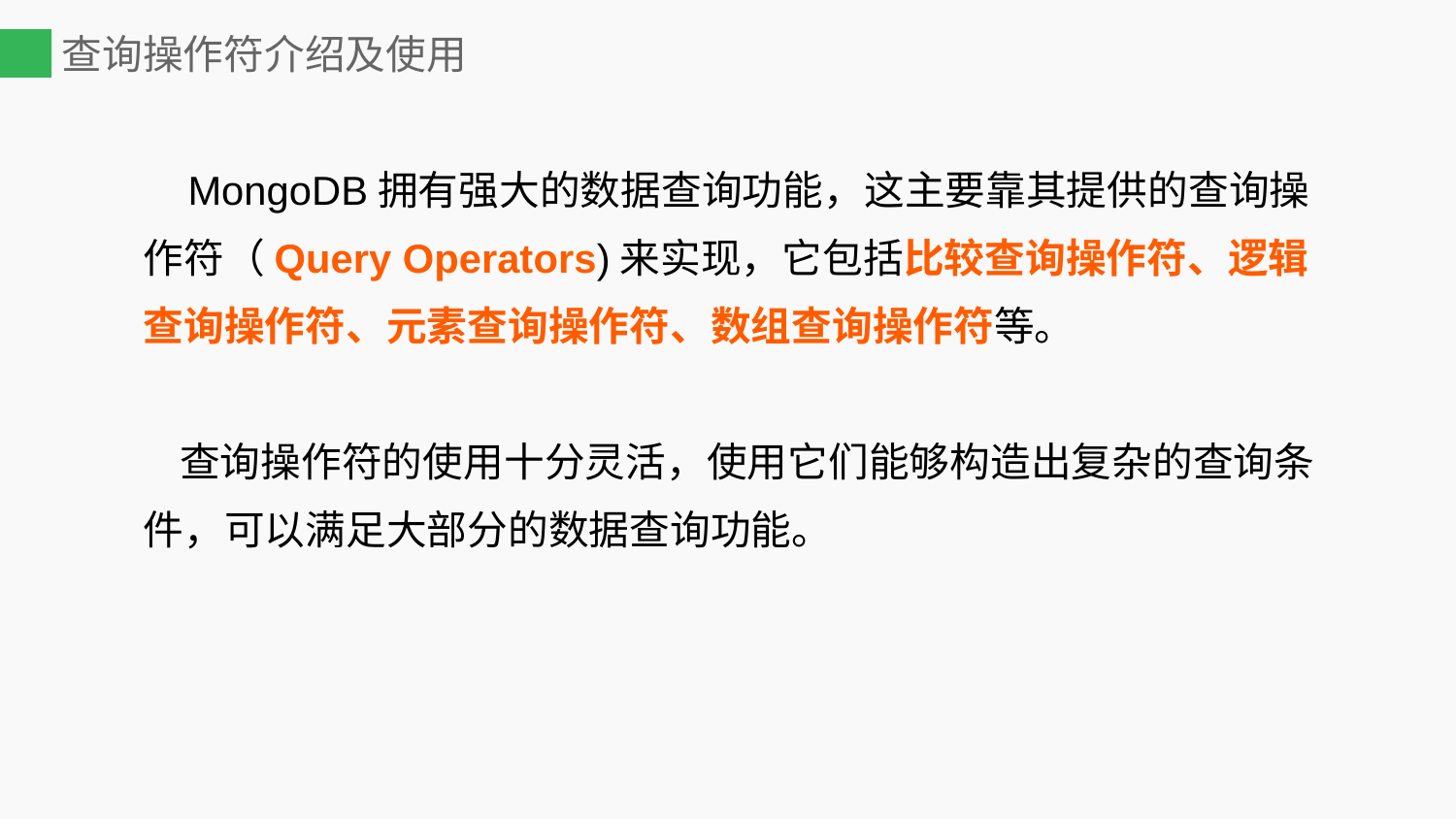

# 查询操作符介绍及使用
    MongoDB拥有强大的数据查询功能，这主要靠其提供的查询操作符（Query Operators)来实现，它包括比较查询操作符、逻辑查询操作符、元素查询操作符、数组查询操作符等。

   查询操作符的使用十分灵活，使用它们能够构造出复杂的查询条件，可以满足大部分的数据查询功能。